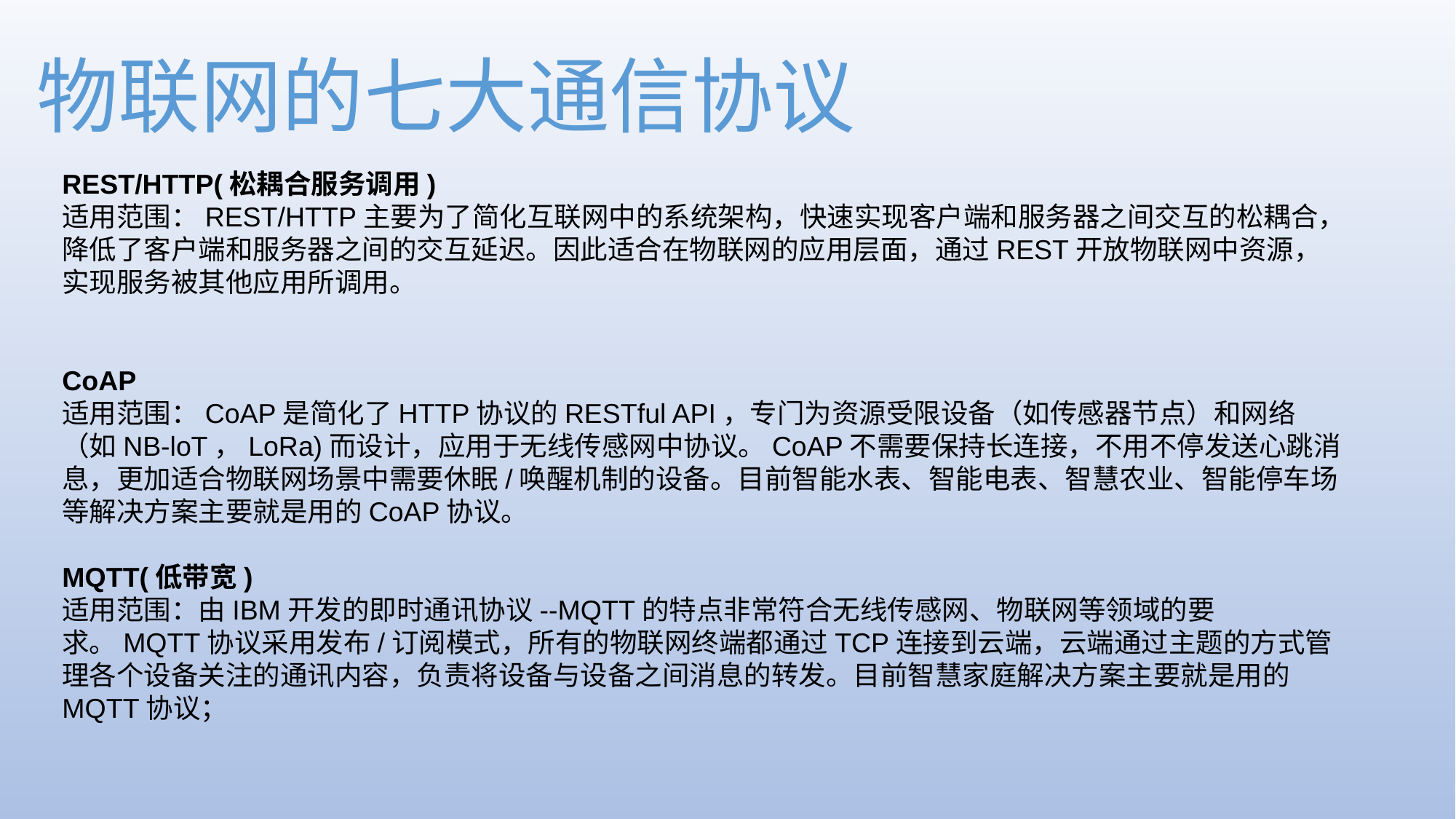

物联网的七大通信协议
REST/HTTP(松耦合服务调用)
适用范围：REST/HTTP主要为了简化互联网中的系统架构，快速实现客户端和服务器之间交互的松耦合，降低了客户端和服务器之间的交互延迟。因此适合在物联网的应用层面，通过REST开放物联网中资源，实现服务被其他应用所调用。

CoAP
适用范围：CoAP是简化了HTTP协议的RESTful API，专门为资源受限设备（如传感器节点）和网络（如NB-loT，LoRa)而设计，应用于无线传感网中协议。CoAP不需要保持长连接，不用不停发送心跳消息，更加适合物联网场景中需要休眠/唤醒机制的设备。目前智能水表、智能电表、智慧农业、智能停车场等解决方案主要就是用的CoAP协议。

MQTT(低带宽)
适用范围：由IBM开发的即时通讯协议--MQTT的特点非常符合无线传感网、物联网等领域的要求。MQTT协议采用发布/订阅模式，所有的物联网终端都通过TCP连接到云端，云端通过主题的方式管理各个设备关注的通讯内容，负责将设备与设备之间消息的转发。目前智慧家庭解决方案主要就是用的MQTT协议；